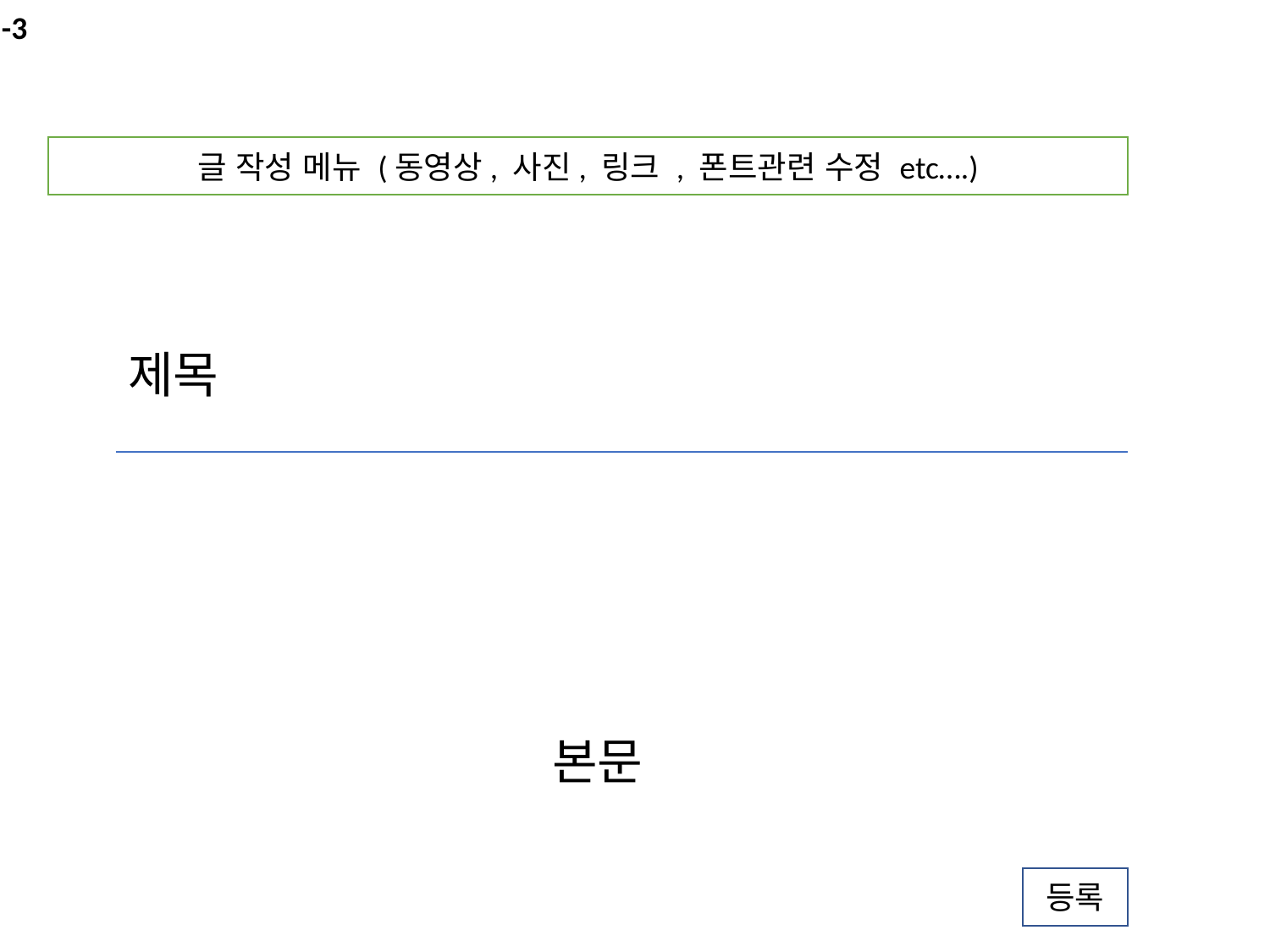

게시판 글쓰기 -3
글 작성 메뉴 (동영상, 사진, 링크 , 폰트관련 수정 etc….)
제목
본문
등록